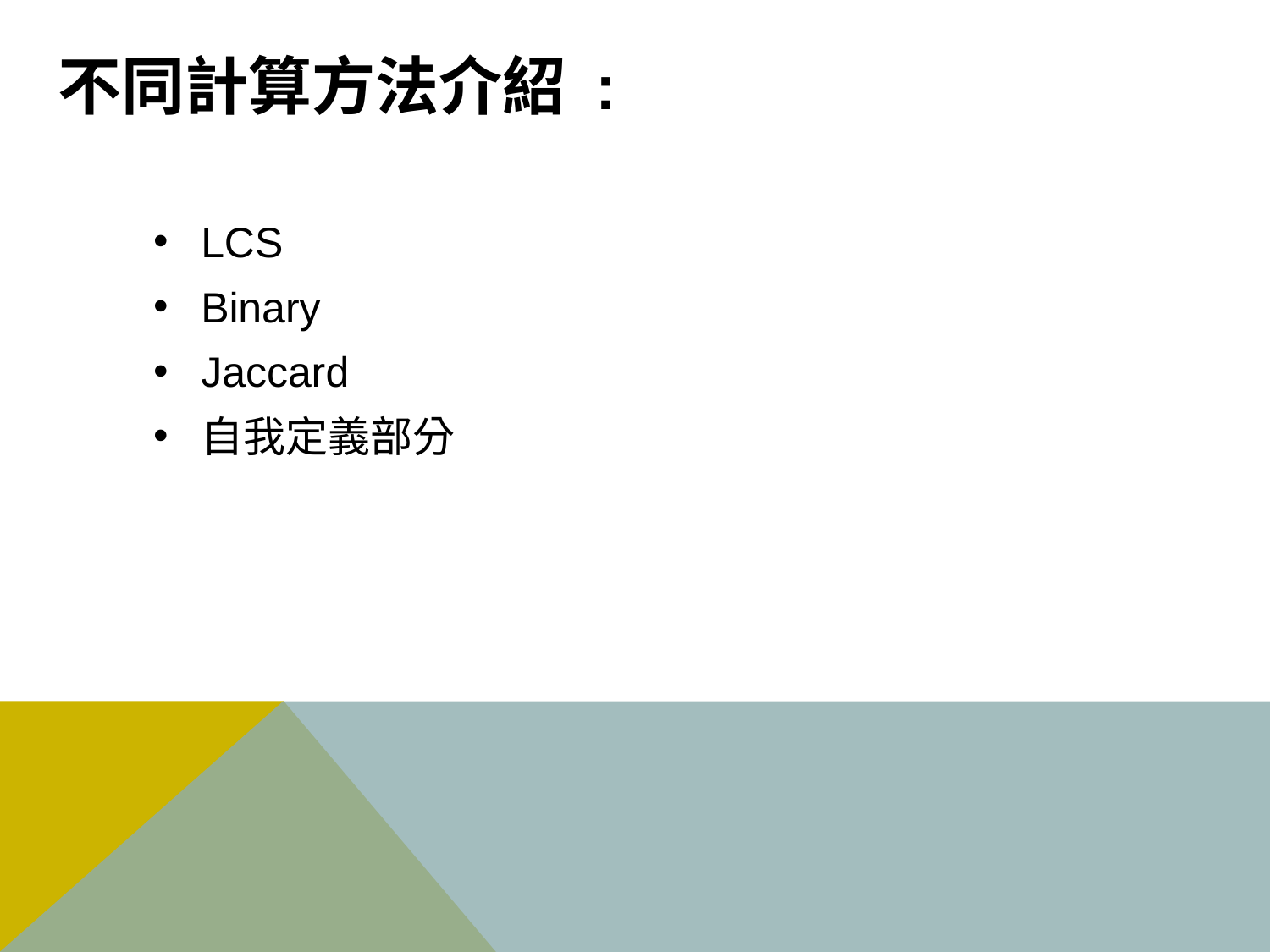

# 不同計算方法介紹 :
LCS
Binary
Jaccard
自我定義部分